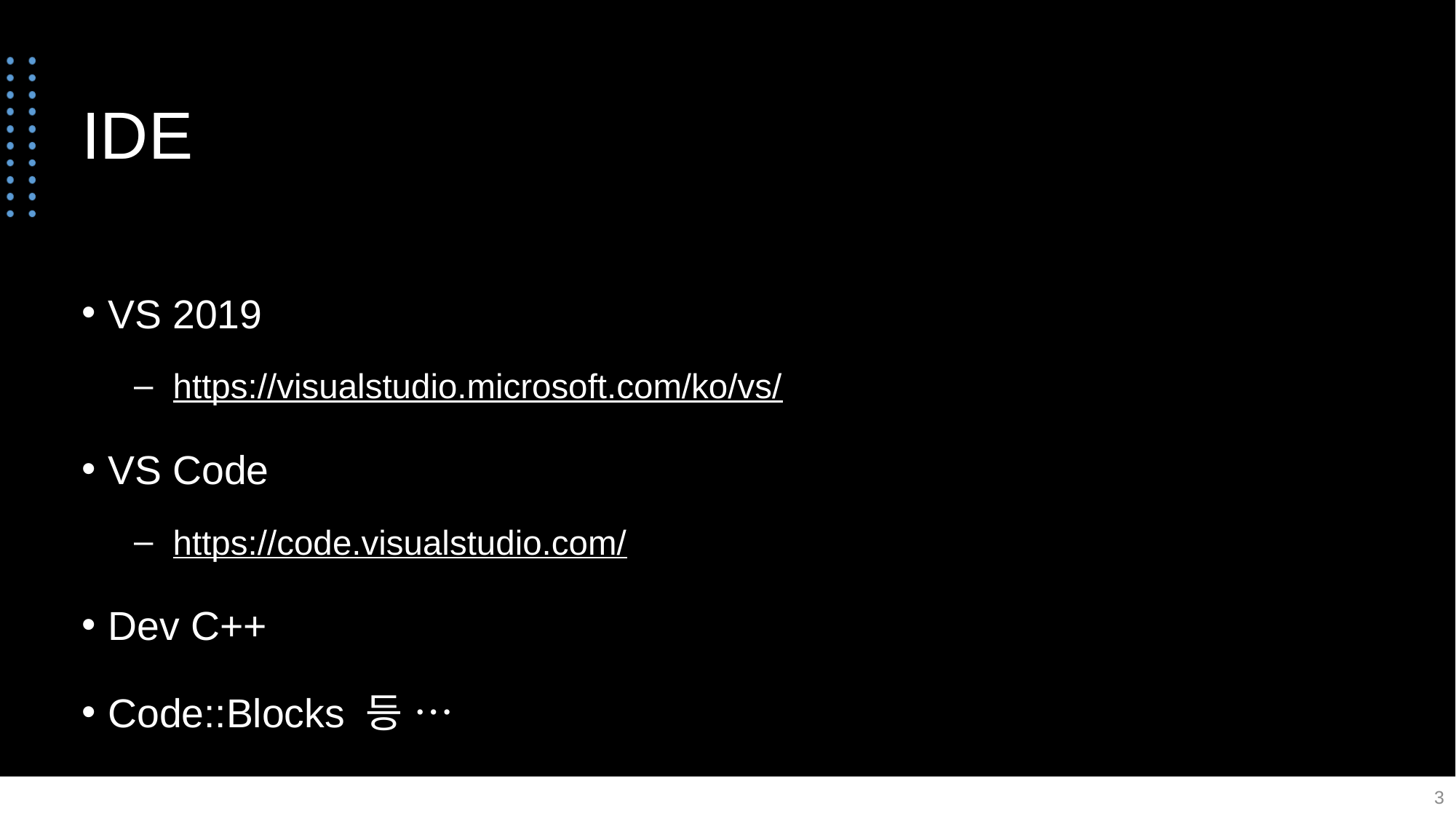

# IDE
VS 2019
https://visualstudio.microsoft.com/ko/vs/
VS Code
https://code.visualstudio.com/
Dev C++
Code::Blocks 등 …
3